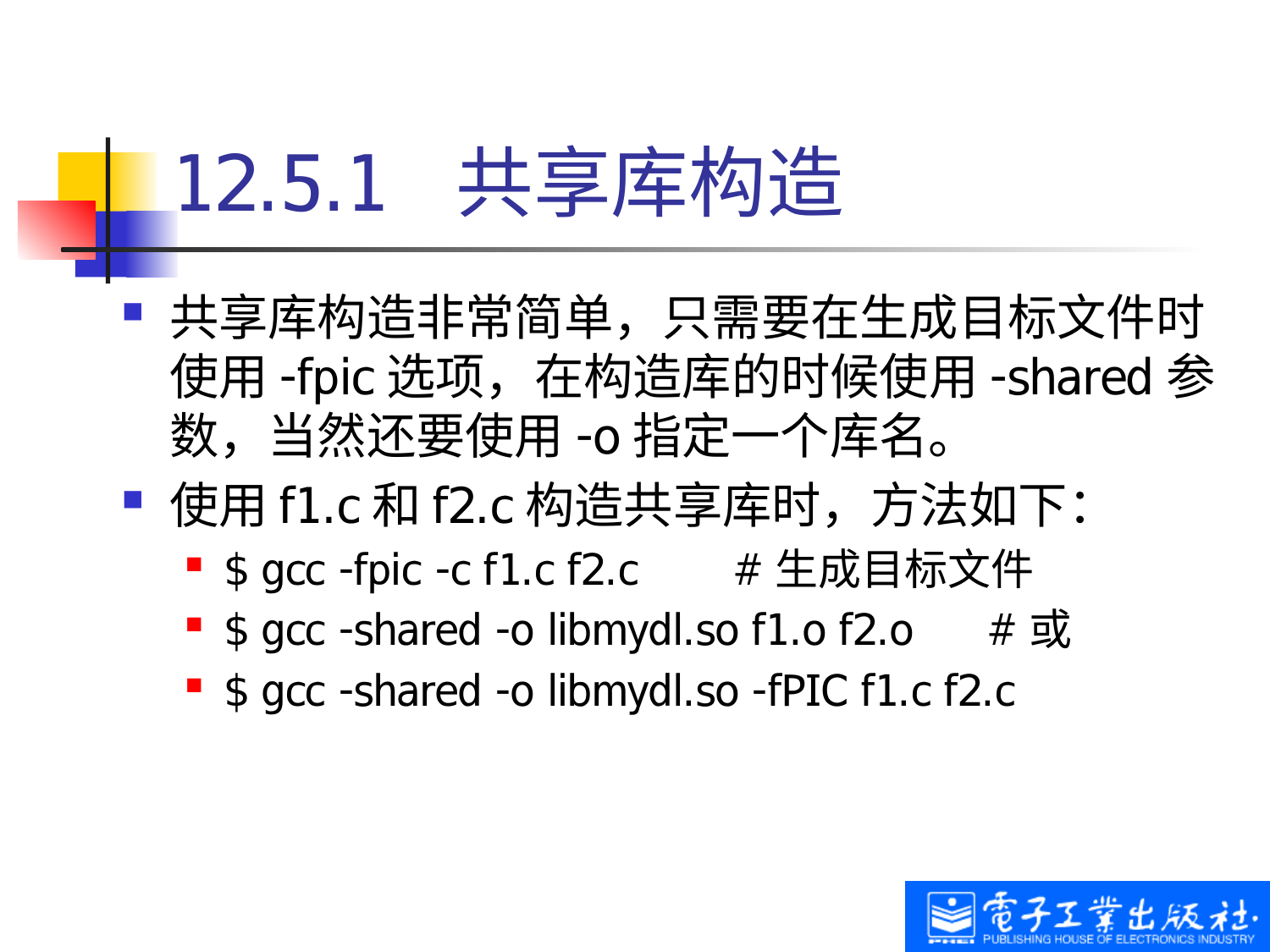

# 12.5.1  共享库构造
共享库构造非常简单，只需要在生成目标文件时使用-fpic选项，在构造库的时候使用-shared参数，当然还要使用-o指定一个库名。
使用f1.c和f2.c构造共享库时，方法如下：
$ gcc -fpic -c f1.c f2.c 	#生成目标文件
$ gcc -shared -o libmydl.so f1.o f2.o  	#或
$ gcc -shared -o libmydl.so -fPIC f1.c f2.c